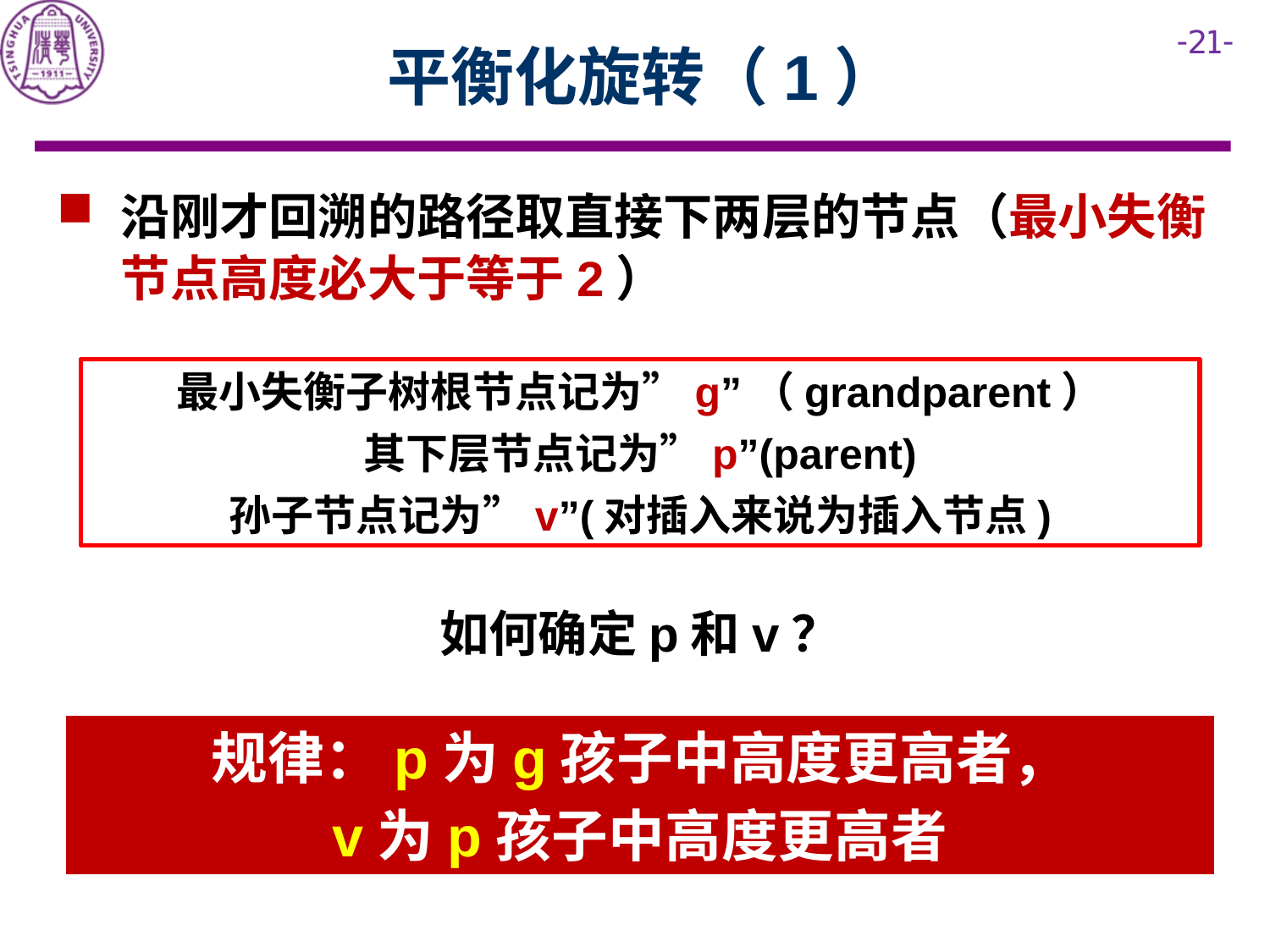

# 平衡化旋转（1）
沿刚才回溯的路径取直接下两层的节点（最小失衡节点高度必大于等于2）
最小失衡子树根节点记为”g”（grandparent）
其下层节点记为”p”(parent)
孙子节点记为”v”(对插入来说为插入节点)
如何确定p和v？
规律：p为g孩子中高度更高者，
v为p孩子中高度更高者